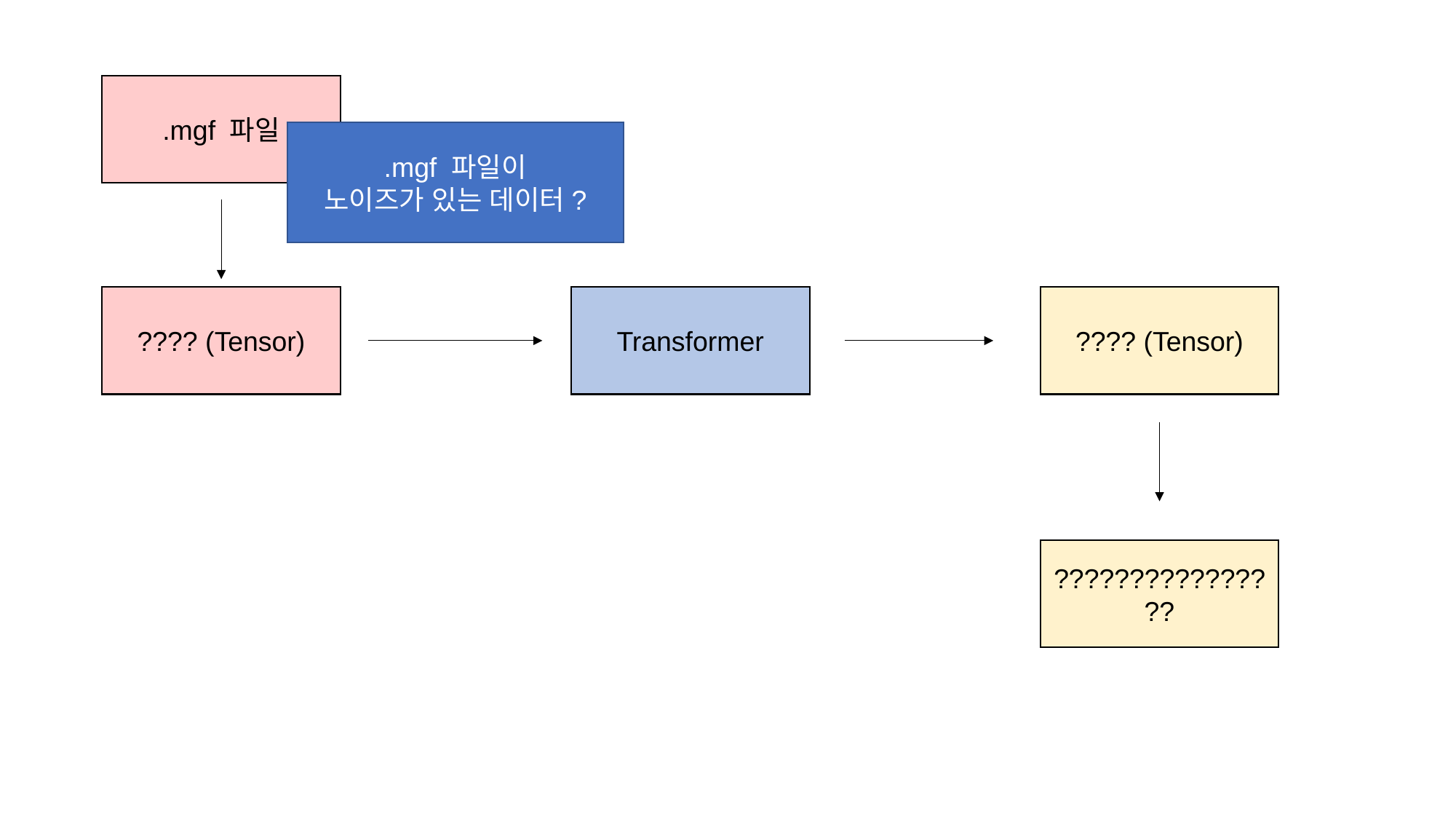

.mgf 파일
.mgf 파일이
노이즈가 있는 데이터?
Transformer
???? (Tensor)
???? (Tensor)
????????????????